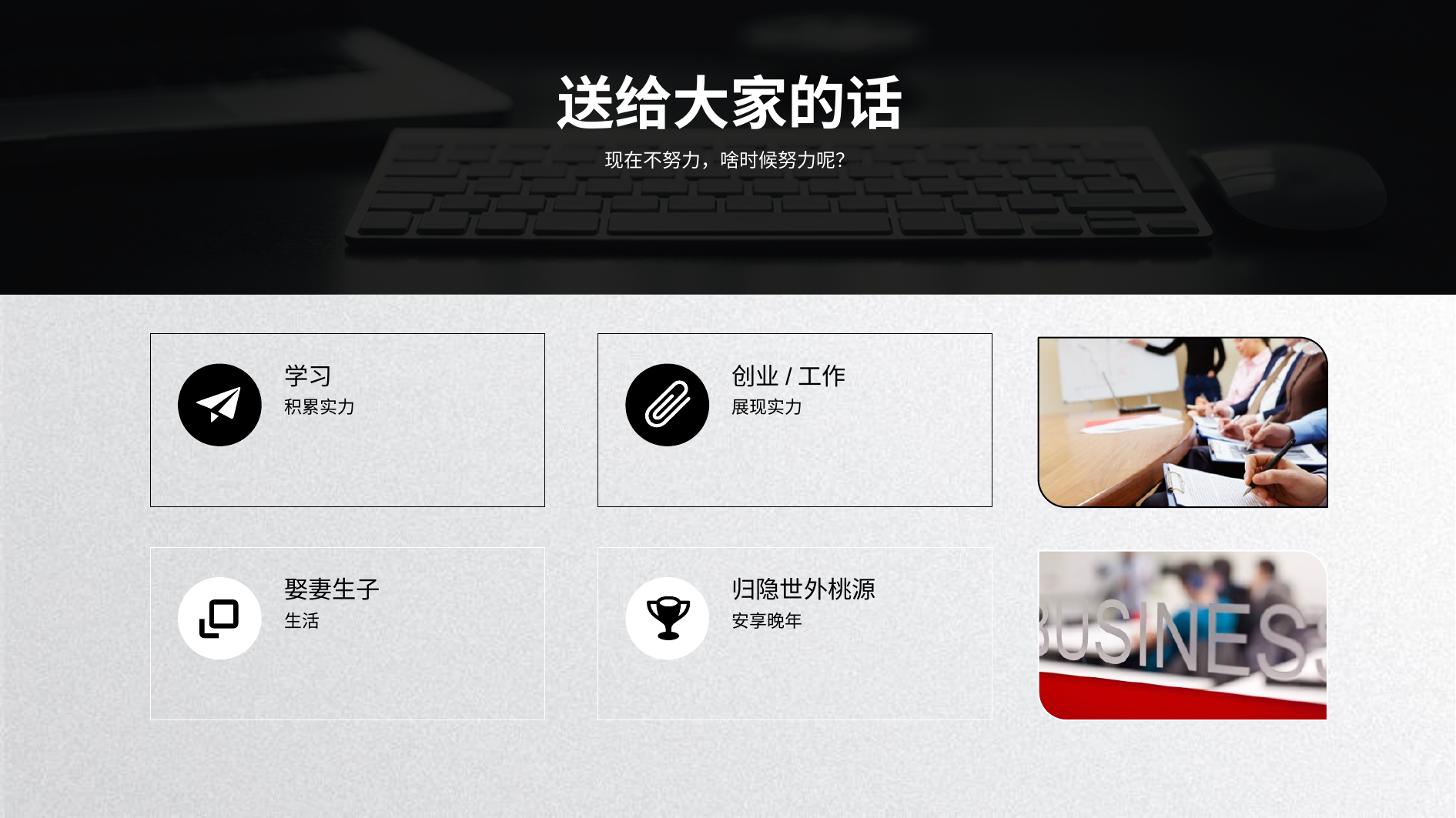

送给大家的话
现在不努力，啥时候努力呢？

学习
积累实力
创业/工作
展现实力

娶妻生子
生活
归隐世外桃源
安享晚年